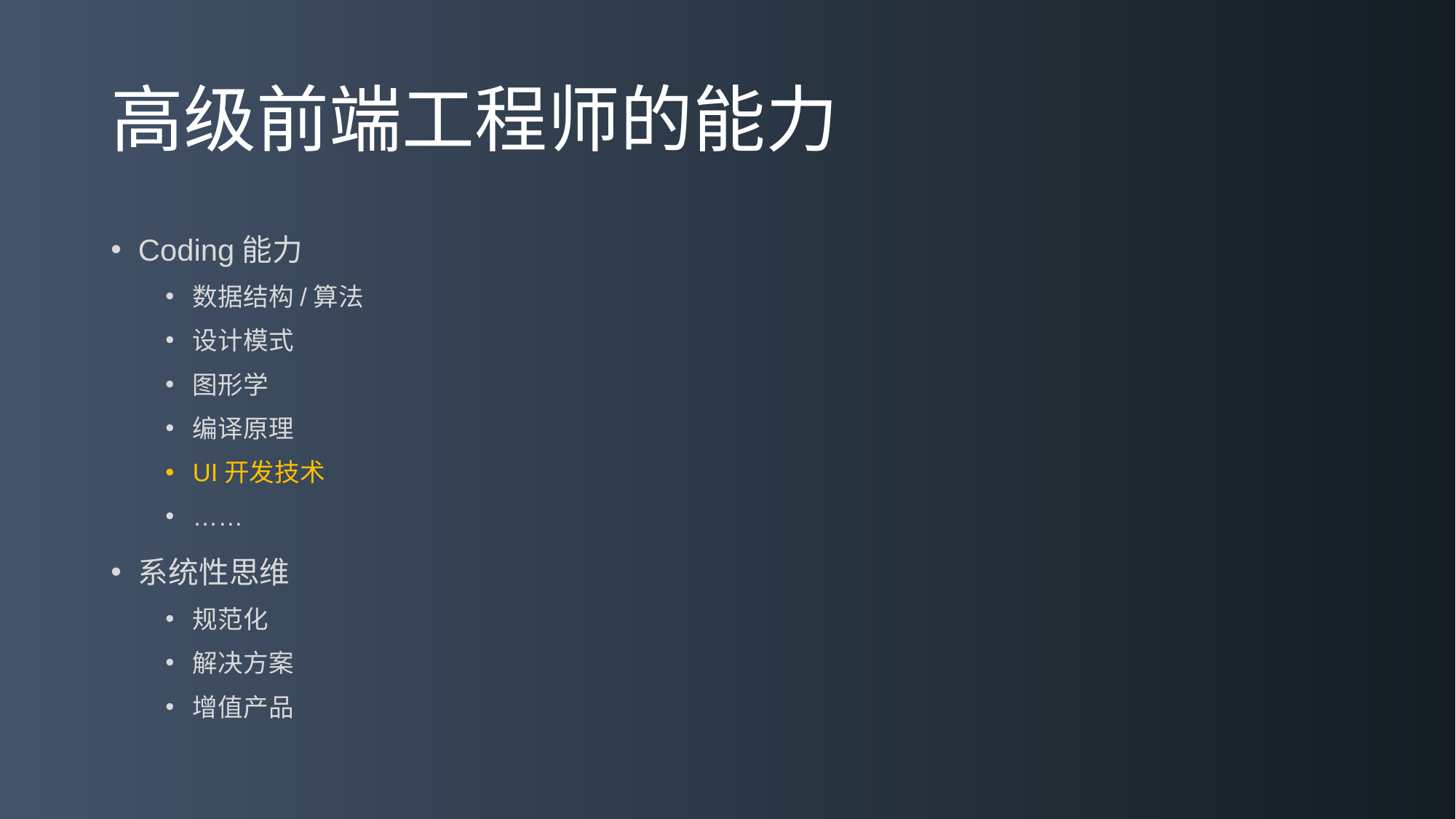

# 高级前端工程师的能力
Coding能力
数据结构/算法
设计模式
图形学
编译原理
UI开发技术
……
系统性思维
规范化
解决方案
增值产品